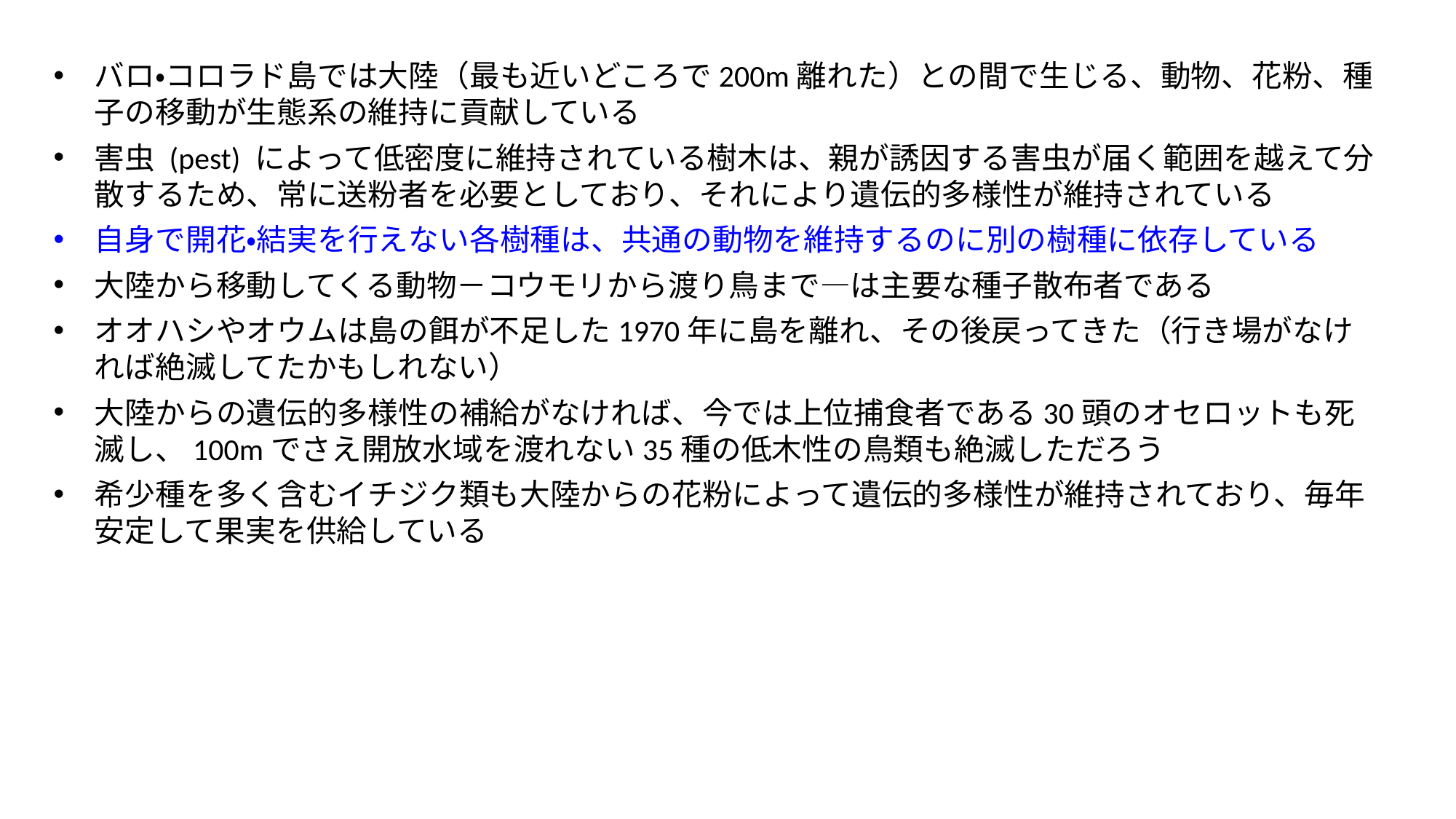

バロ・コロラド島では大陸（最も近いどころで200m離れた）との間で生じる、動物、花粉、種子の移動が生態系の維持に貢献している
害虫 (pest) によって低密度に維持されている樹木は、親が誘因する害虫が届く範囲を越えて分散するため、常に送粉者を必要としており、それにより遺伝的多様性が維持されている
自身で開花・結実を行えない各樹種は、共通の動物を維持するのに別の樹種に依存している
大陸から移動してくる動物－コウモリから渡り鳥まで―は主要な種子散布者である
オオハシやオウムは島の餌が不足した1970年に島を離れ、その後戻ってきた（行き場がなければ絶滅してたかもしれない）
大陸からの遺伝的多様性の補給がなければ、今では上位捕食者である30頭のオセロットも死滅し、100mでさえ開放水域を渡れない35種の低木性の鳥類も絶滅しただろう
希少種を多く含むイチジク類も大陸からの花粉によって遺伝的多様性が維持されており、毎年安定して果実を供給している